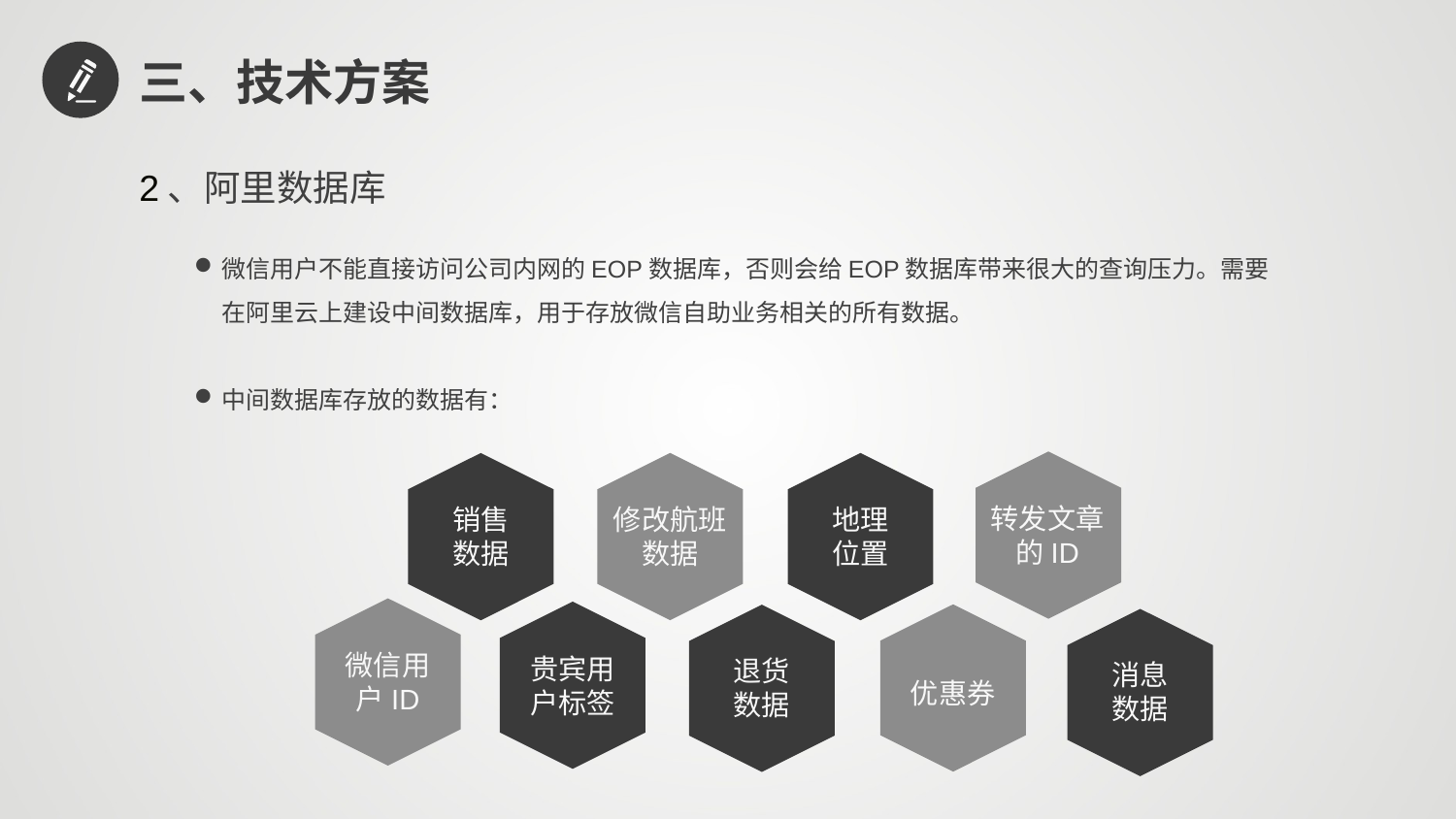

三、技术方案

2、阿里数据库
微信用户不能直接访问公司内网的EOP数据库，否则会给EOP数据库带来很大的查询压力。需要在阿里云上建设中间数据库，用于存放微信自助业务相关的所有数据。

中间数据库存放的数据有：

转发文章
的ID

修改航班
数据

销售
数据

地理
位置

微信用
户ID

贵宾用
户标签

优惠券

退货
数据

消息
数据